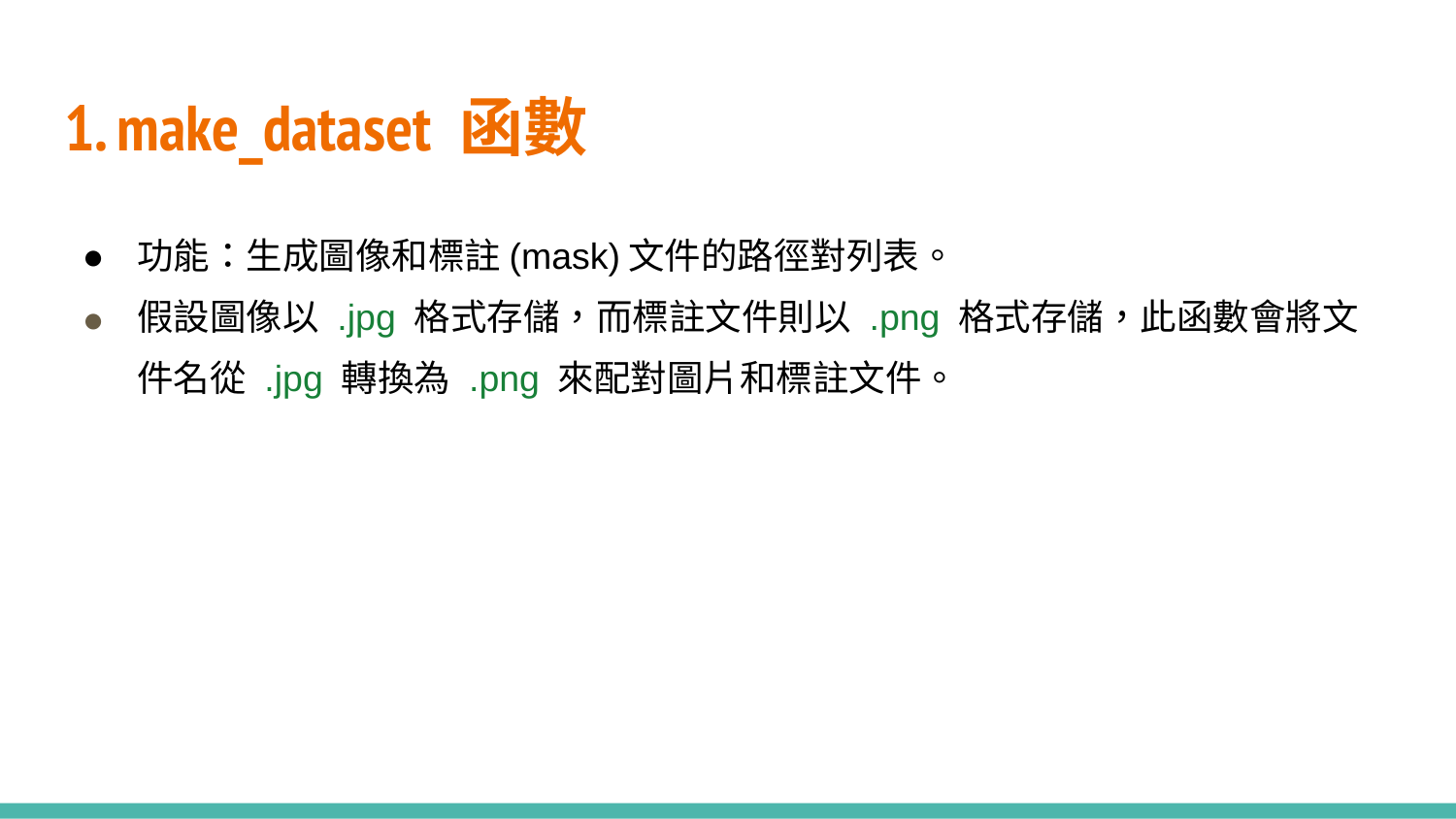

# 1. make_dataset 函數
功能：生成圖像和標註(mask)文件的路徑對列表。
假設圖像以 .jpg 格式存儲，而標註文件則以 .png 格式存儲，此函數會將文件名從 .jpg 轉換為 .png 來配對圖片和標註文件。